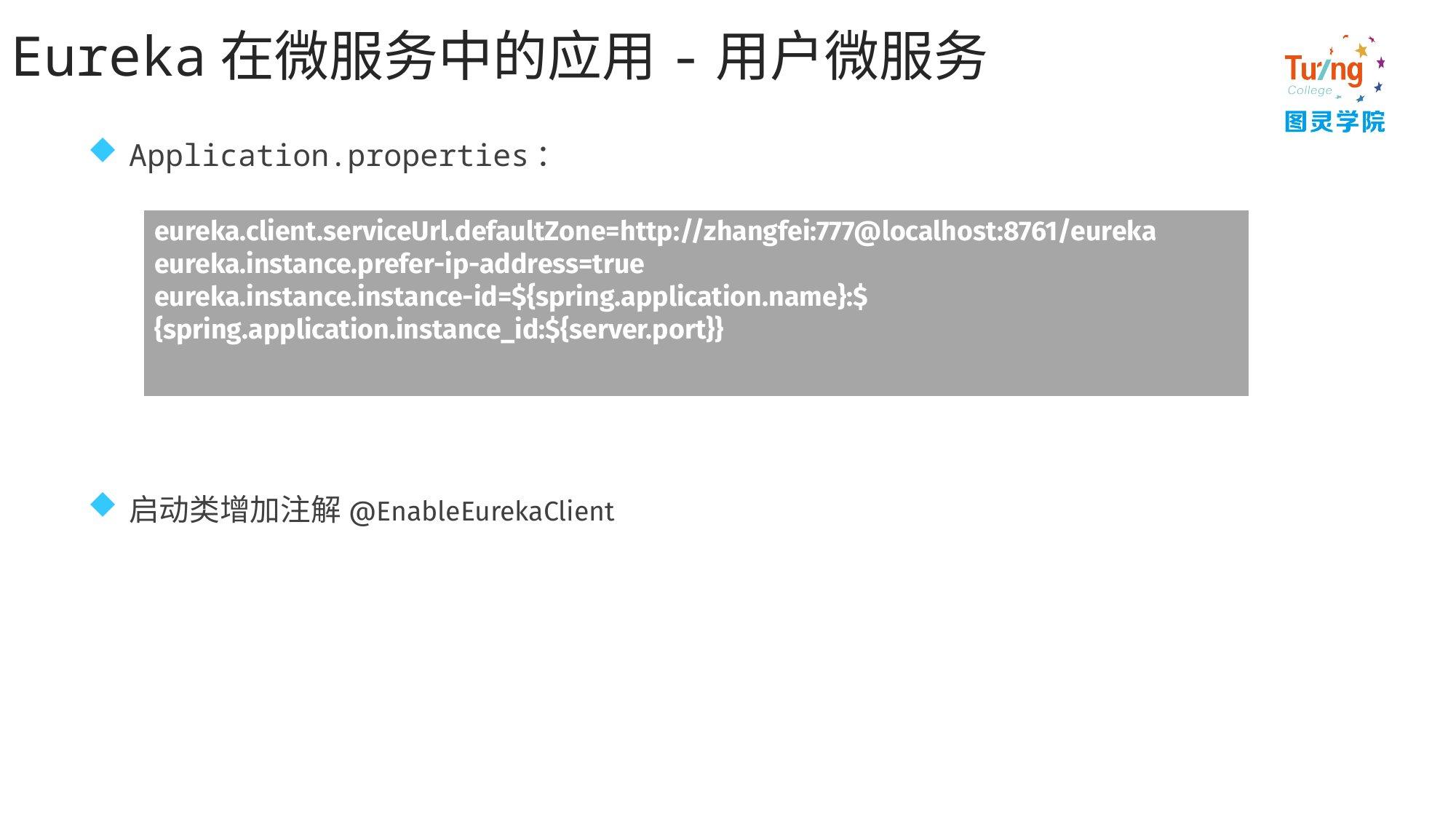

# Eureka在微服务中的应用-用户微服务
Application.properties：

启动类增加注解@EnableEurekaClient
| eureka.client.serviceUrl.defaultZone=http://zhangfei:777@localhost:8761/eureka eureka.instance.prefer-ip-address=true eureka.instance.instance-id=${spring.application.name}:${spring.application.instance\_id:${server.port}} |
| --- |